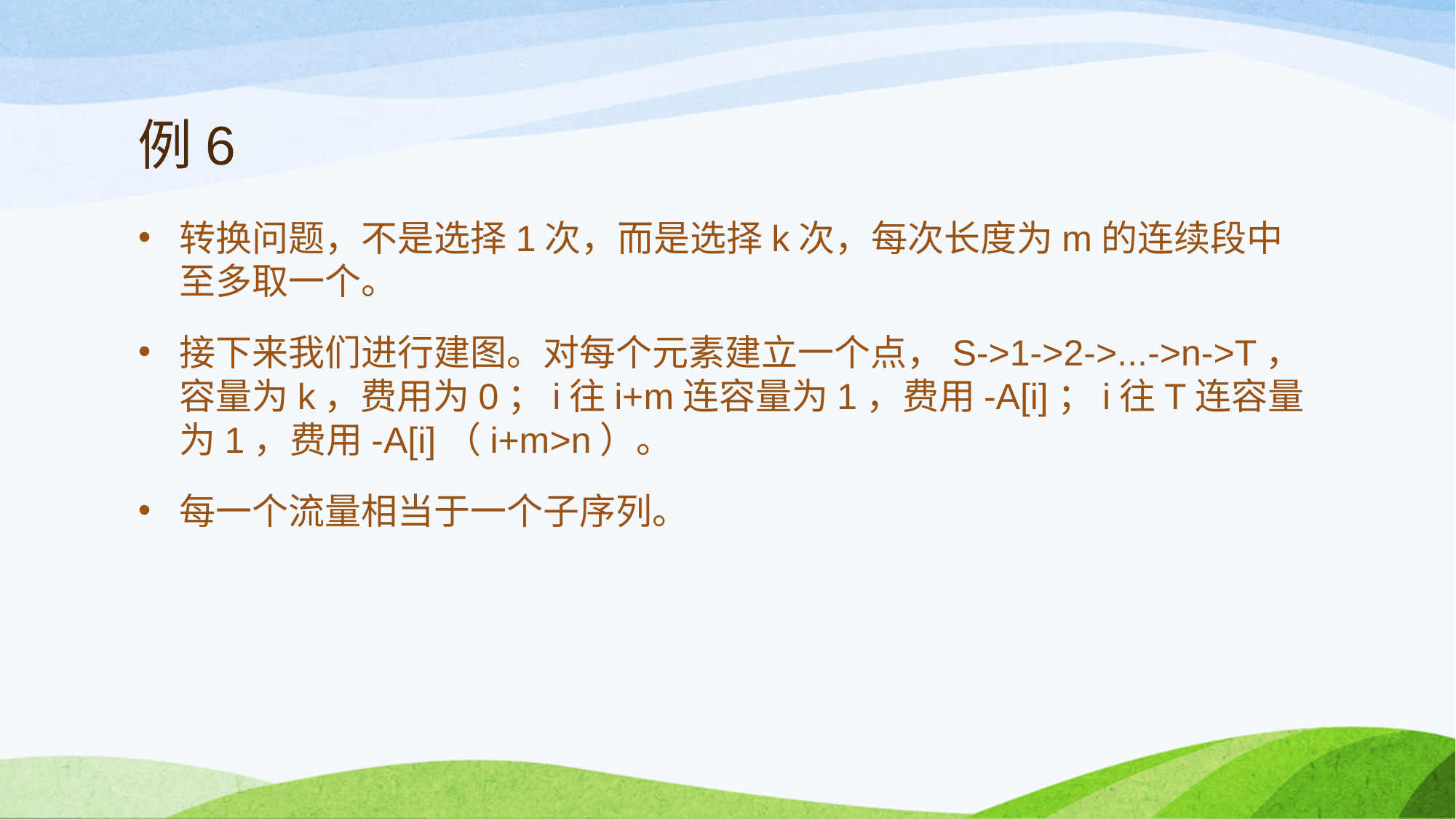

# 例6
转换问题，不是选择1次，而是选择k次，每次长度为m的连续段中至多取一个。
接下来我们进行建图。对每个元素建立一个点，S->1->2->...->n->T，容量为k，费用为0；i往i+m连容量为1，费用-A[i]；i往T连容量为1，费用-A[i]（i+m>n）。
每一个流量相当于一个子序列。